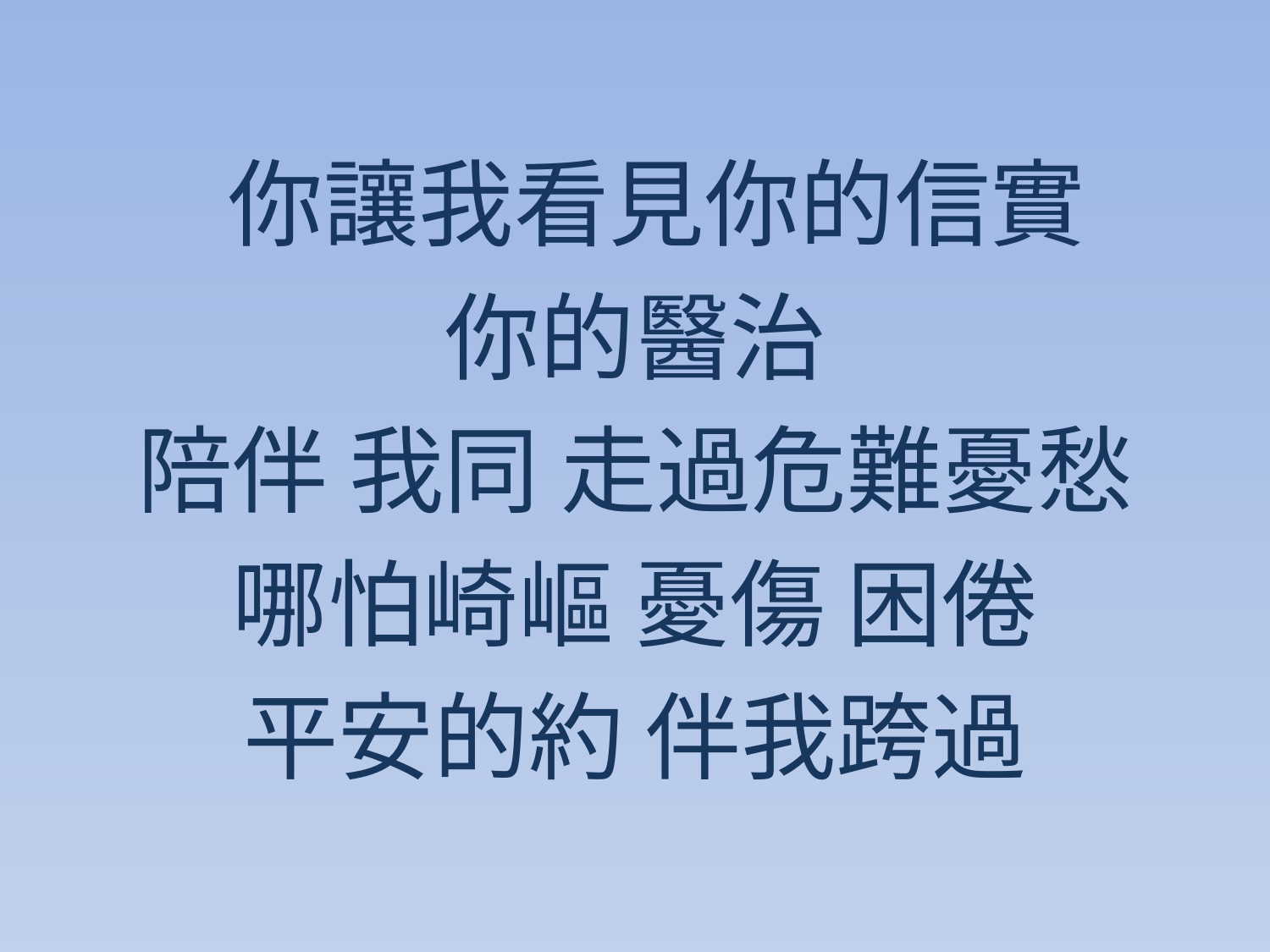

你讓我看見你的信實
你的醫治
陪伴 我同 走過危難憂愁
哪怕崎嶇 憂傷 困倦
平安的約 伴我跨過